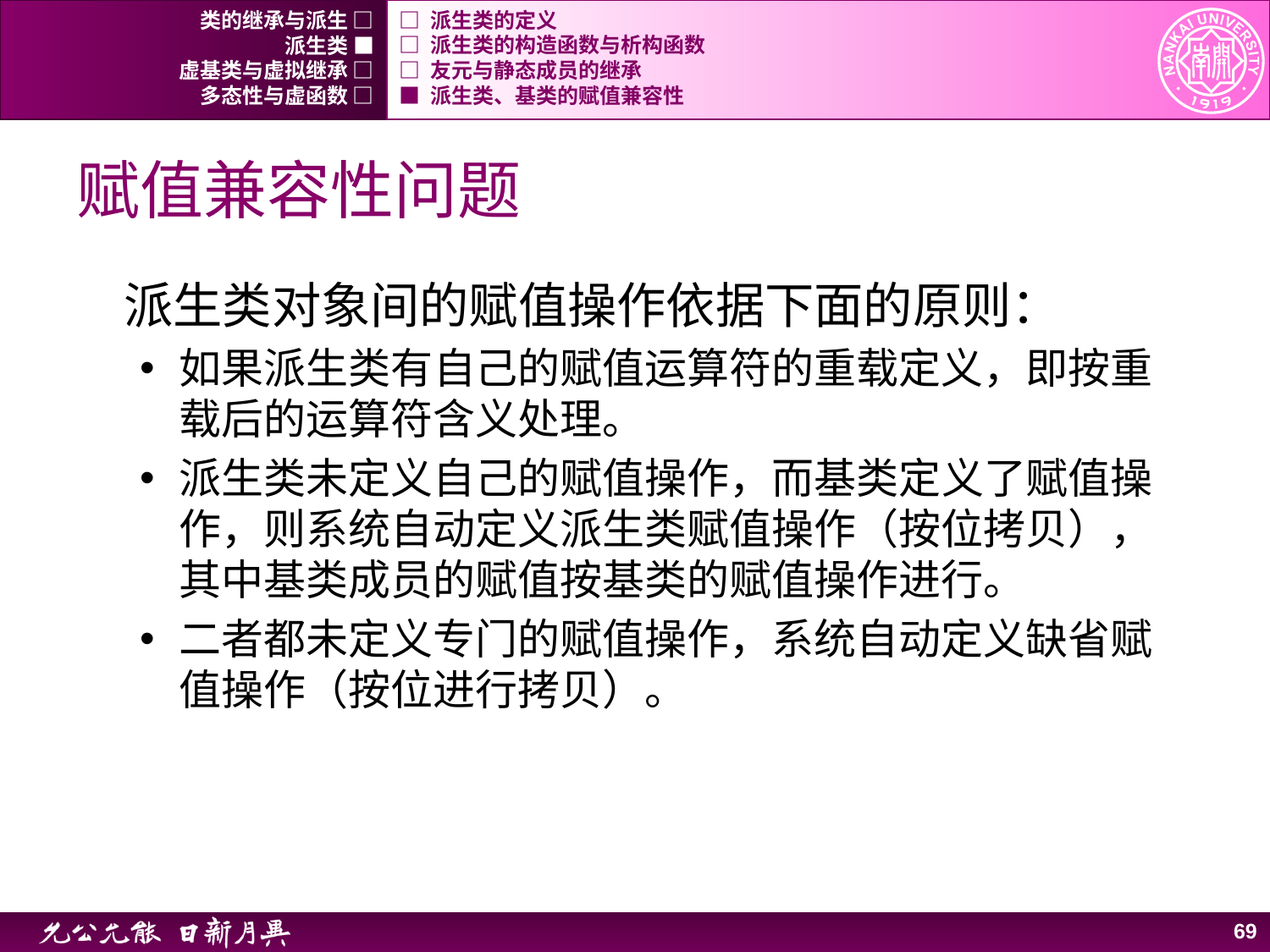

类的继承与派生 □
□ 派生类的定义
派生类 ■
□ 派生类的构造函数与析构函数
虚基类与虚拟继承 □
□ 友元与静态成员的继承
多态性与虚函数 □
■ 派生类、基类的赋值兼容性
# 赋值兼容性问题
派生类对象间的赋值操作依据下面的原则：
如果派生类有自己的赋值运算符的重载定义，即按重载后的运算符含义处理。
派生类未定义自己的赋值操作，而基类定义了赋值操作，则系统自动定义派生类赋值操作（按位拷贝），其中基类成员的赋值按基类的赋值操作进行。
二者都未定义专门的赋值操作，系统自动定义缺省赋值操作（按位进行拷贝）。
69